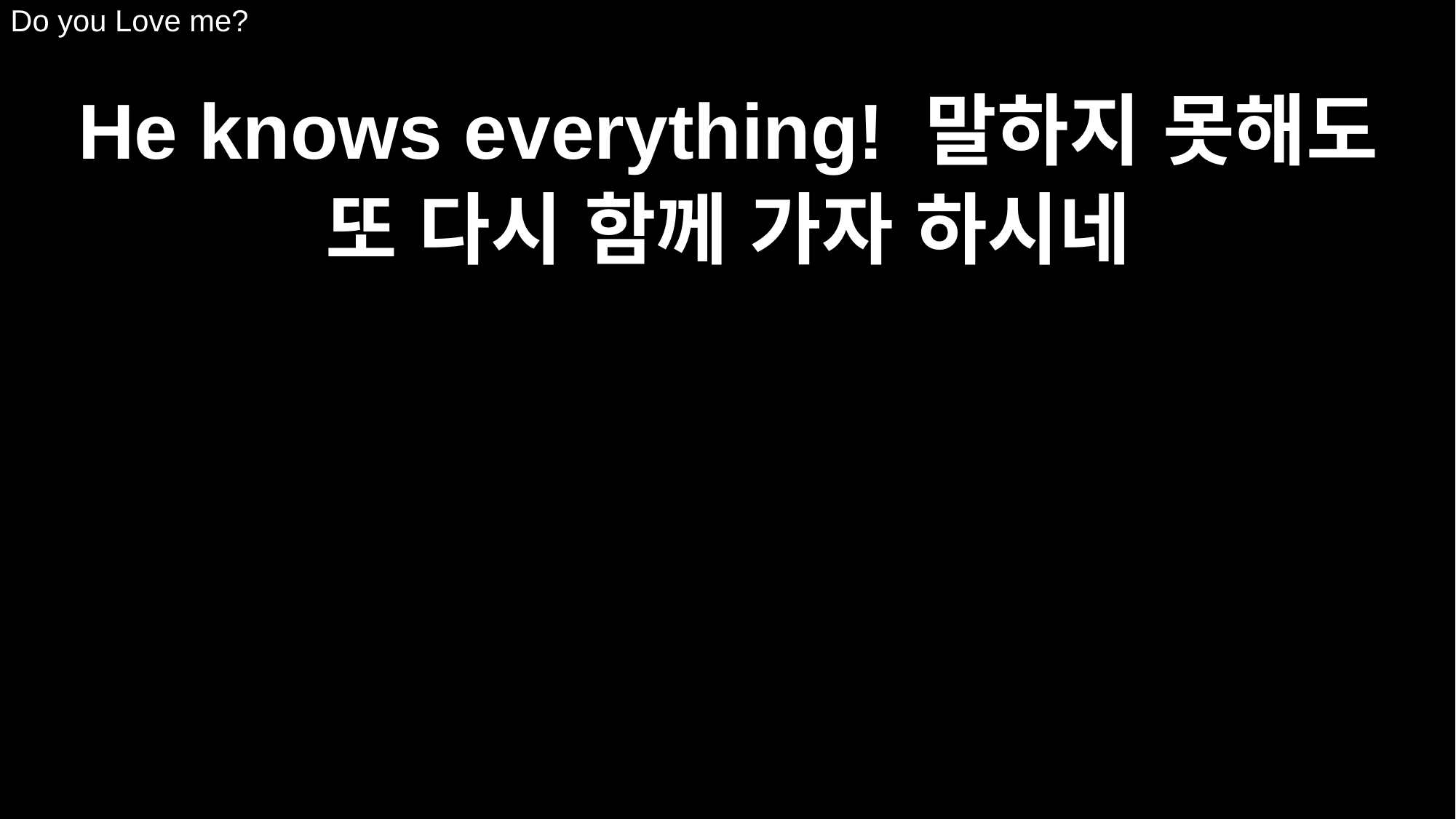

He knows everything! 말하지 못해도
또 다시 함께 가자 하시네

# Do you Love me?